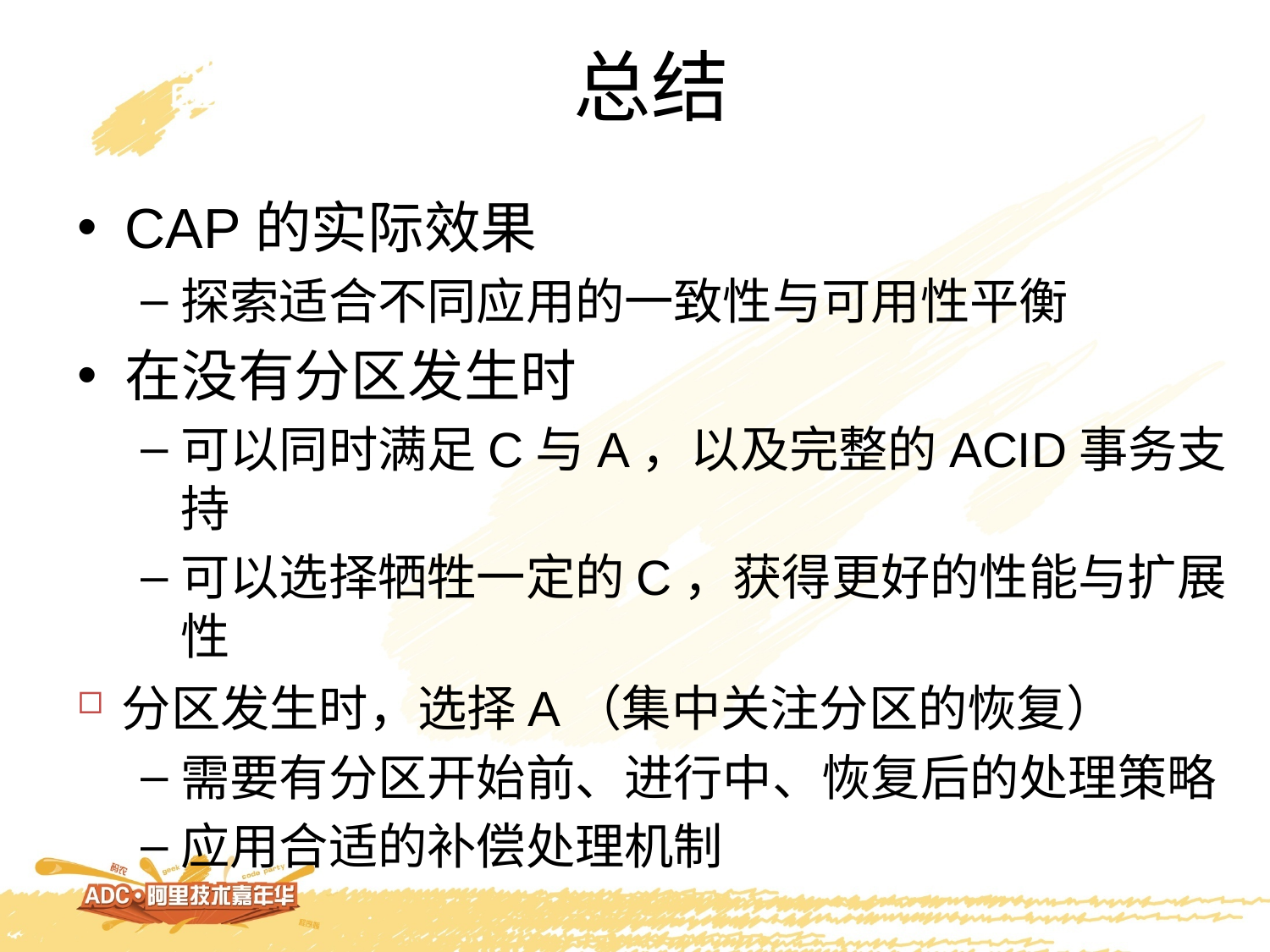

# 总结
CAP的实际效果
探索适合不同应用的一致性与可用性平衡
在没有分区发生时
可以同时满足C与A，以及完整的ACID事务支持
可以选择牺牲一定的C，获得更好的性能与扩展性
分区发生时，选择A（集中关注分区的恢复）
需要有分区开始前、进行中、恢复后的处理策略
应用合适的补偿处理机制